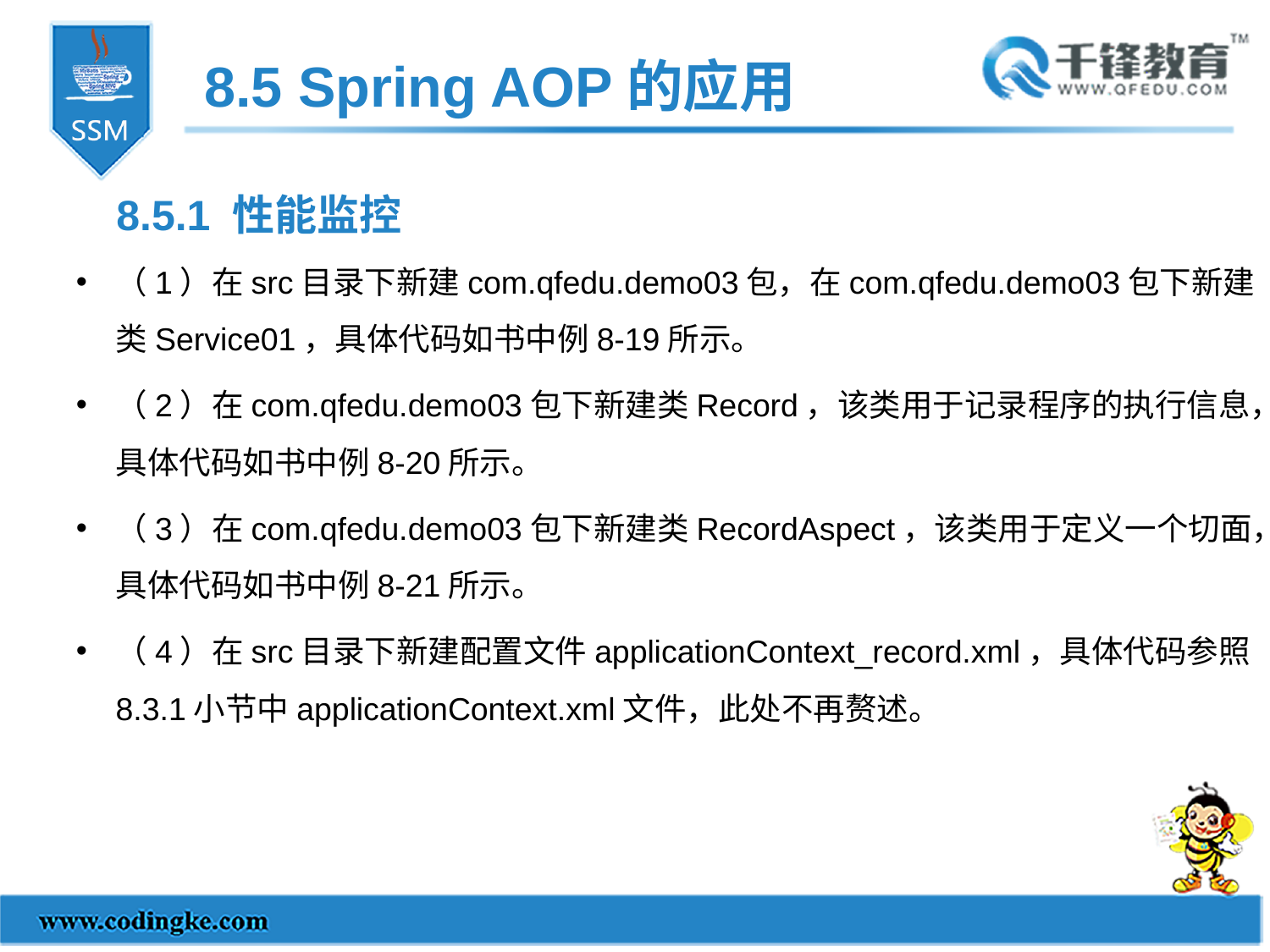

8.5 Spring AOP的应用
8.5.1 性能监控
（1）在src目录下新建com.qfedu.demo03包，在com.qfedu.demo03包下新建类Service01，具体代码如书中例8-19所示。
（2）在com.qfedu.demo03包下新建类Record，该类用于记录程序的执行信息，具体代码如书中例8-20所示。
（3）在com.qfedu.demo03包下新建类RecordAspect，该类用于定义一个切面，具体代码如书中例8-21所示。
（4）在src目录下新建配置文件applicationContext_record.xml，具体代码参照8.3.1小节中applicationContext.xml文件，此处不再赘述。